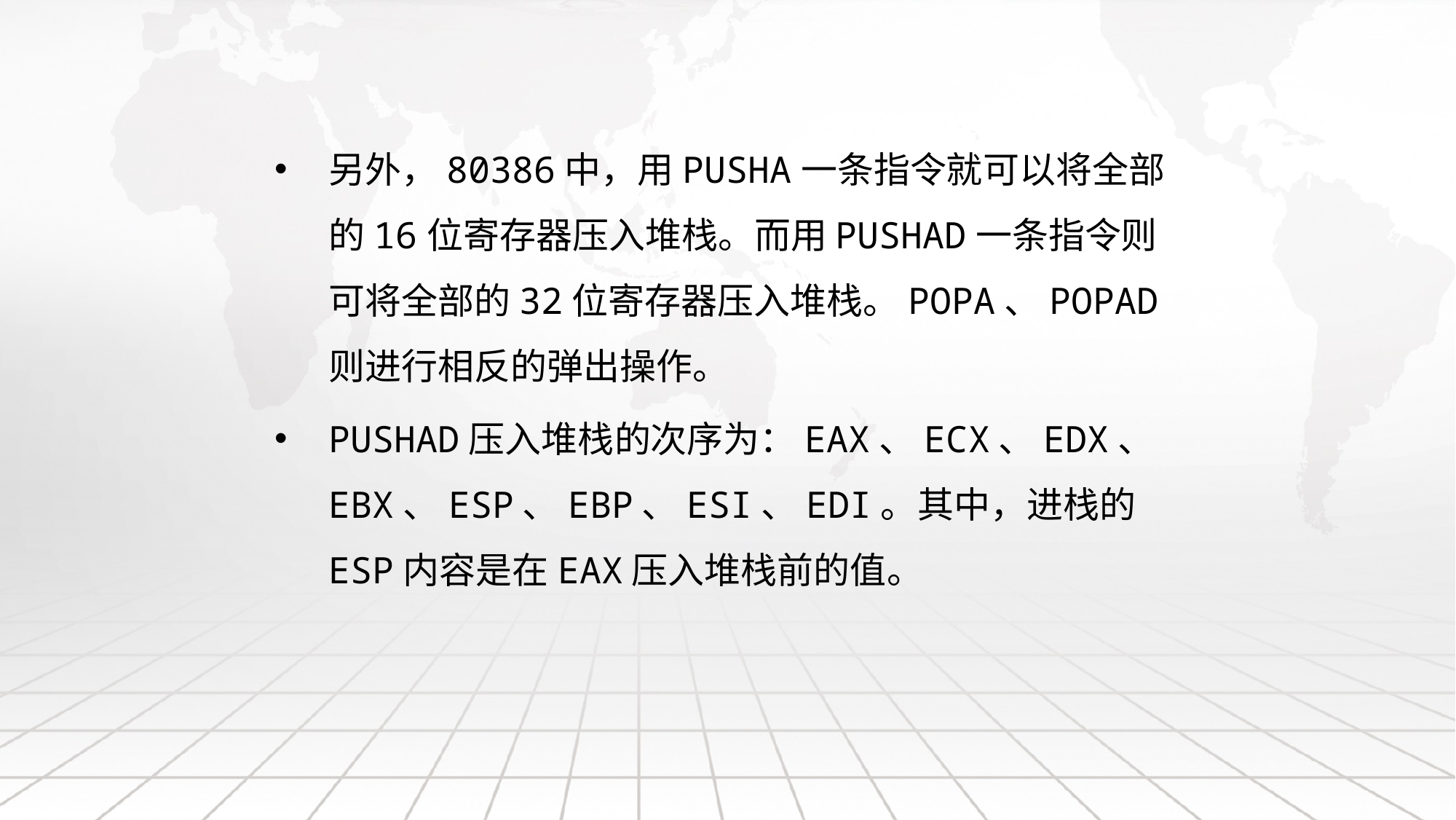

另外，80386中，用PUSHA一条指令就可以将全部的16位寄存器压入堆栈。而用PUSHAD一条指令则可将全部的32位寄存器压入堆栈。POPA、POPAD则进行相反的弹出操作。
PUSHAD压入堆栈的次序为：EAX、ECX、EDX、EBX、ESP、EBP、ESI、EDI。其中，进栈的ESP内容是在EAX压入堆栈前的值。